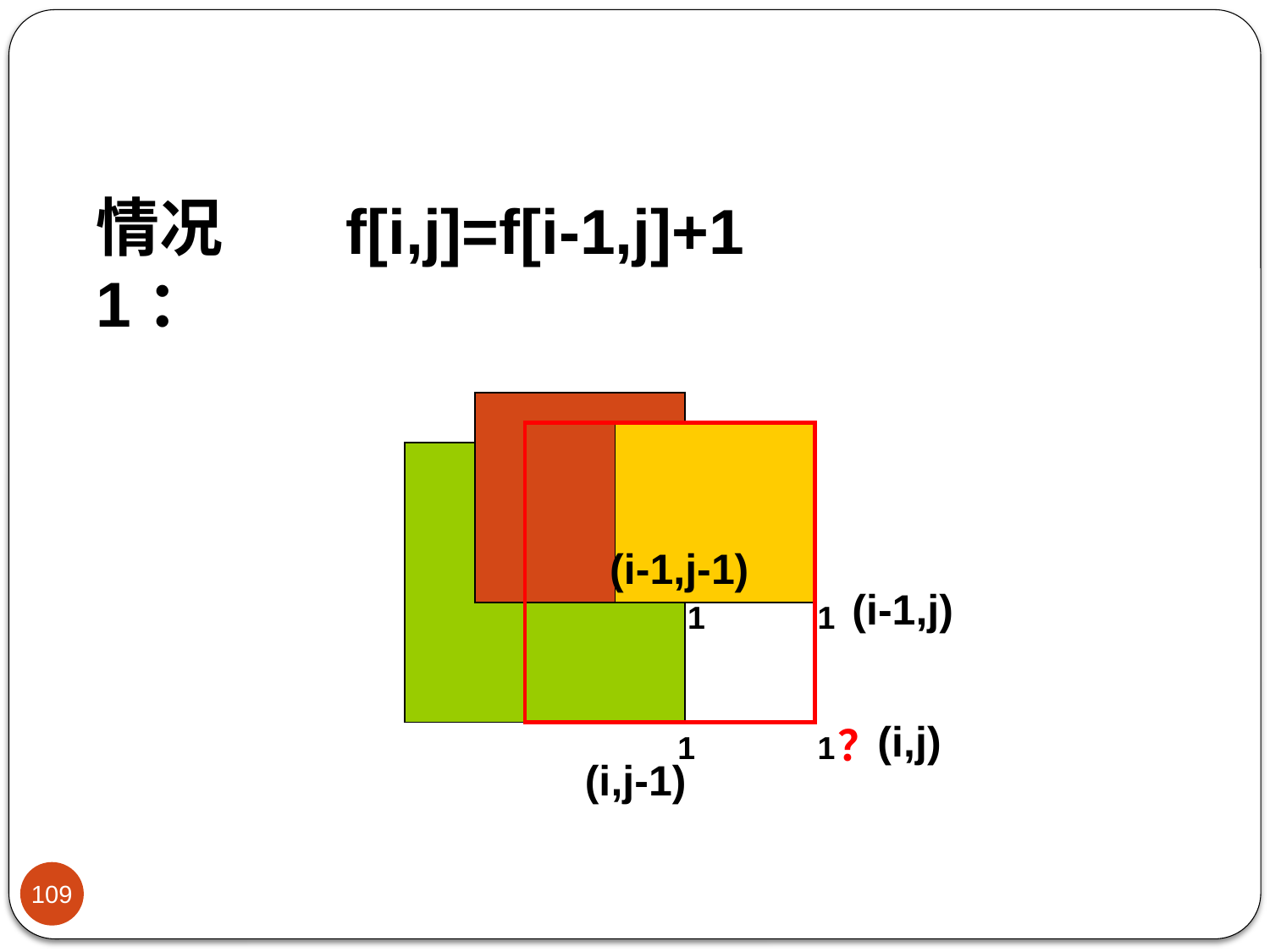

情况1：
f[i,j]=f[i-1,j]+1

(i-1,j-1)
(i-1,j)
1
1

(i,j)
？
1
1

(i,j-1)
109